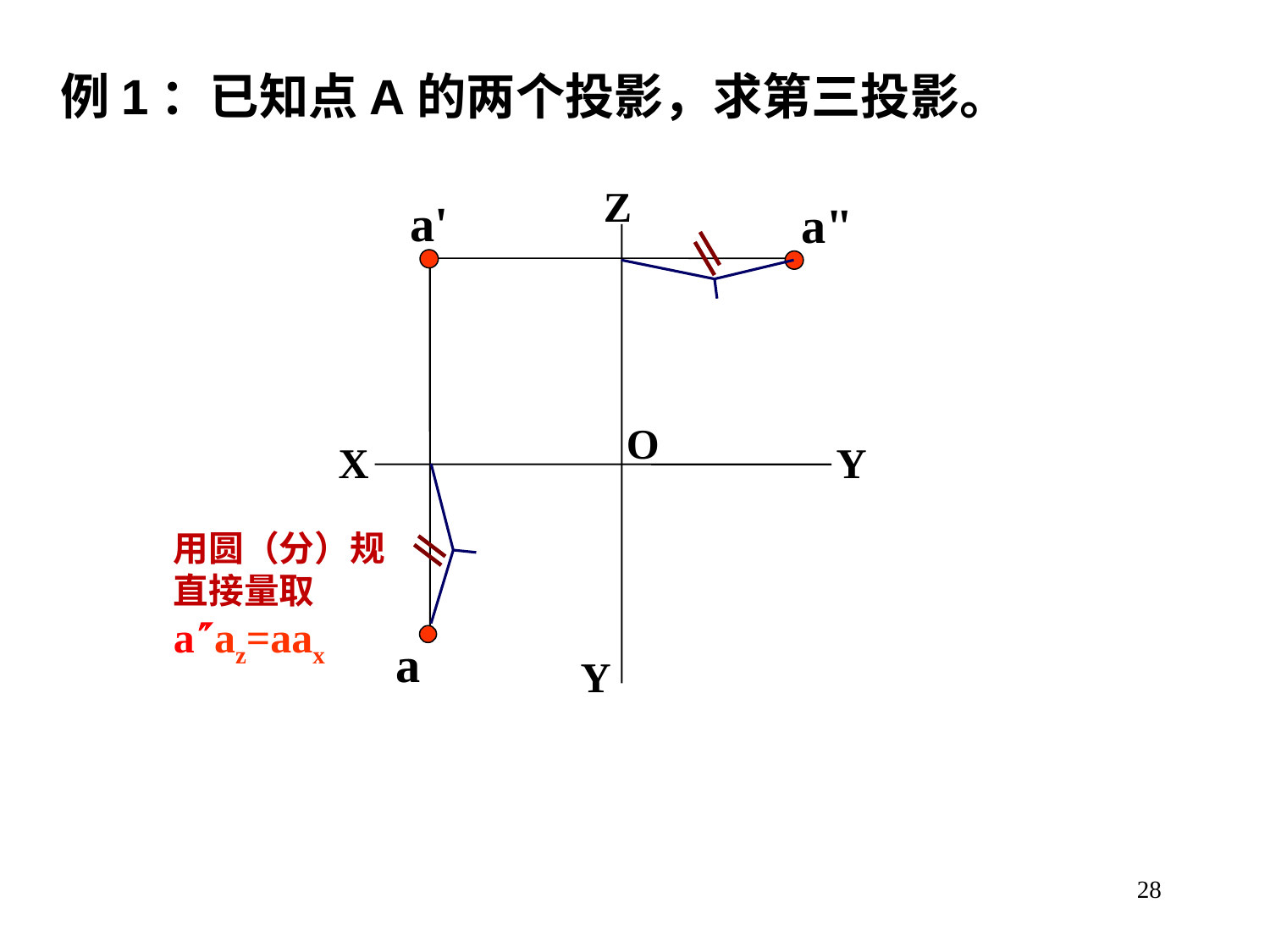

例1：已知点A的两个投影，求第三投影。
Z
a'
a"

O
X
Y

用圆（分）规直接量取a″az=aax

a
Y
28